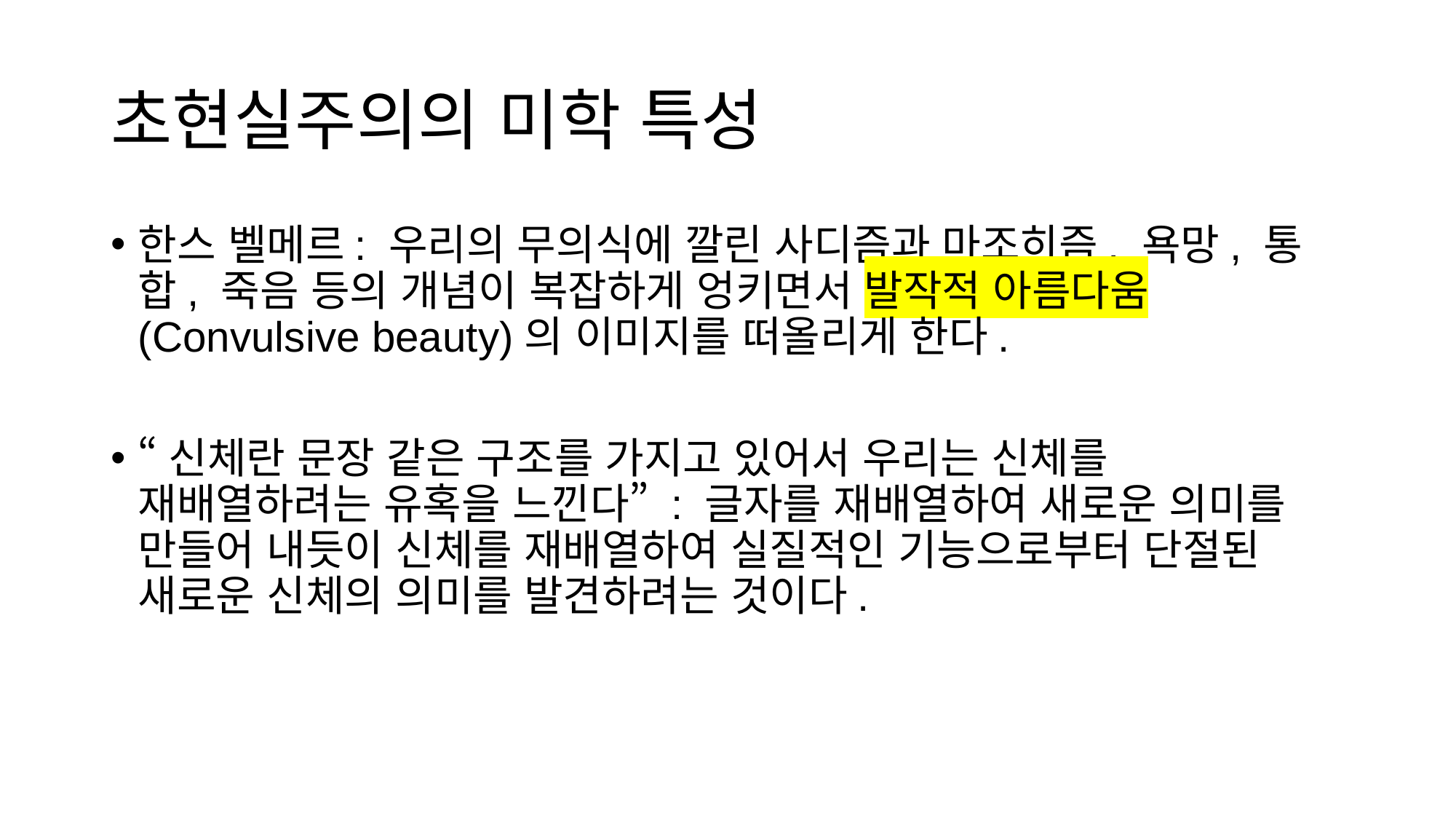

# 초현실주의의 미학 특성
한스 벨메르: 우리의 무의식에 깔린 사디즘과 마조히즘, 욕망, 통합, 죽음 등의 개념이 복잡하게 엉키면서 발작적 아름다움(Convulsive beauty)의 이미지를 떠올리게 한다.

“신체란 문장 같은 구조를 가지고 있어서 우리는 신체를 재배열하려는 유혹을 느낀다” : 글자를 재배열하여 새로운 의미를 만들어 내듯이 신체를 재배열하여 실질적인 기능으로부터 단절된 새로운 신체의 의미를 발견하려는 것이다.